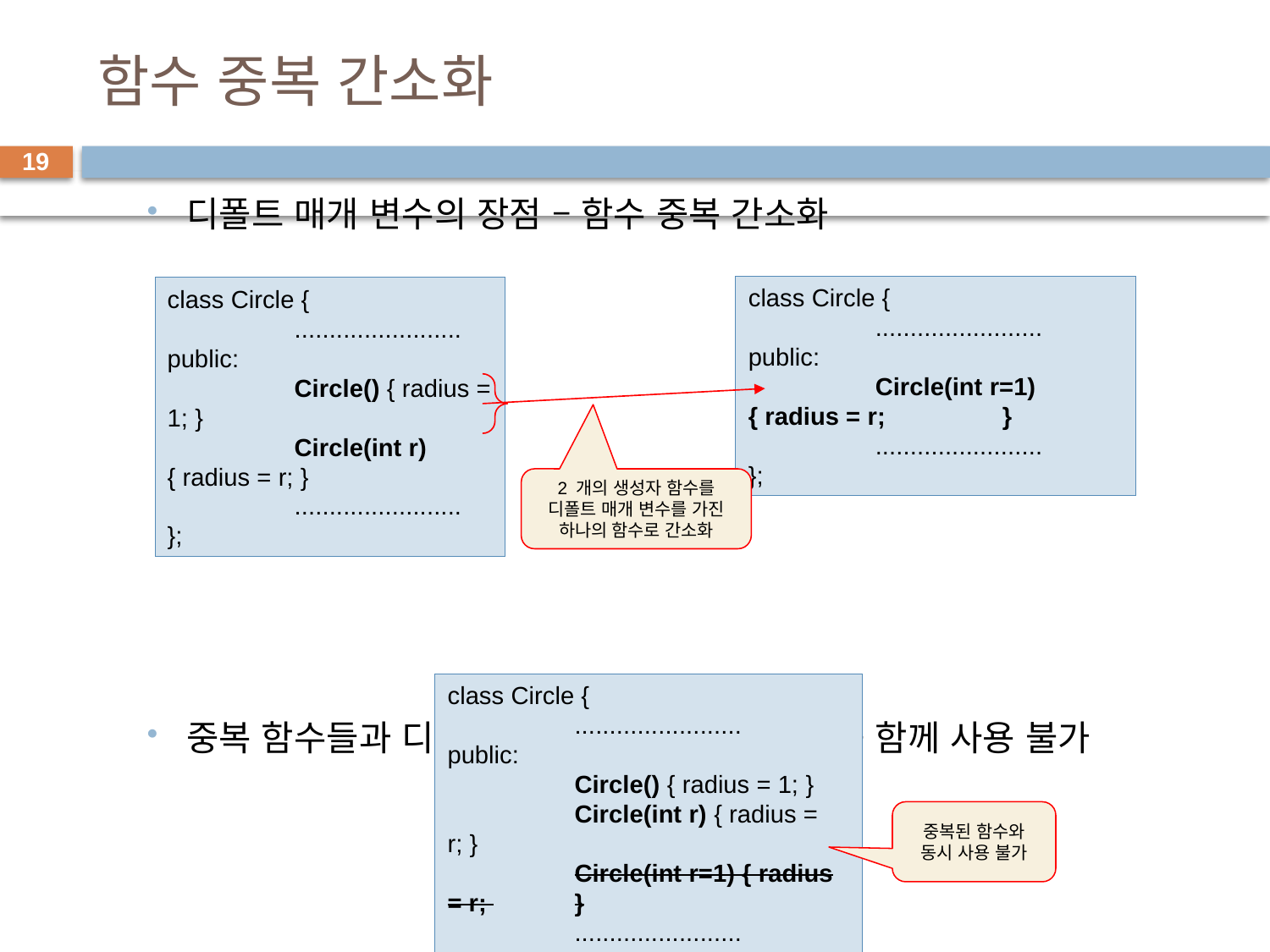

# 함수 중복 간소화
19
디폴트 매개 변수의 장점 – 함수 중복 간소화

중복 함수들과 디폴트 매개 변수를 가진 함수를 함께 사용 불가
class Circle {
	........................
public:
	Circle(int r=1) { radius = r; 	}
	........................
};
class Circle {
	........................
public:
	Circle() { radius = 1; }
	Circle(int r) { radius = r; }
	........................
};

2 개의 생성자 함수를
디폴트 매개 변수를 가진 하나의 함수로 간소화
class Circle {
	........................
public:
	Circle() { radius = 1; }
	Circle(int r) { radius = r; }
	Circle(int r=1) { radius = r; 	}
	........................
};
중복된 함수와 동시 사용 불가